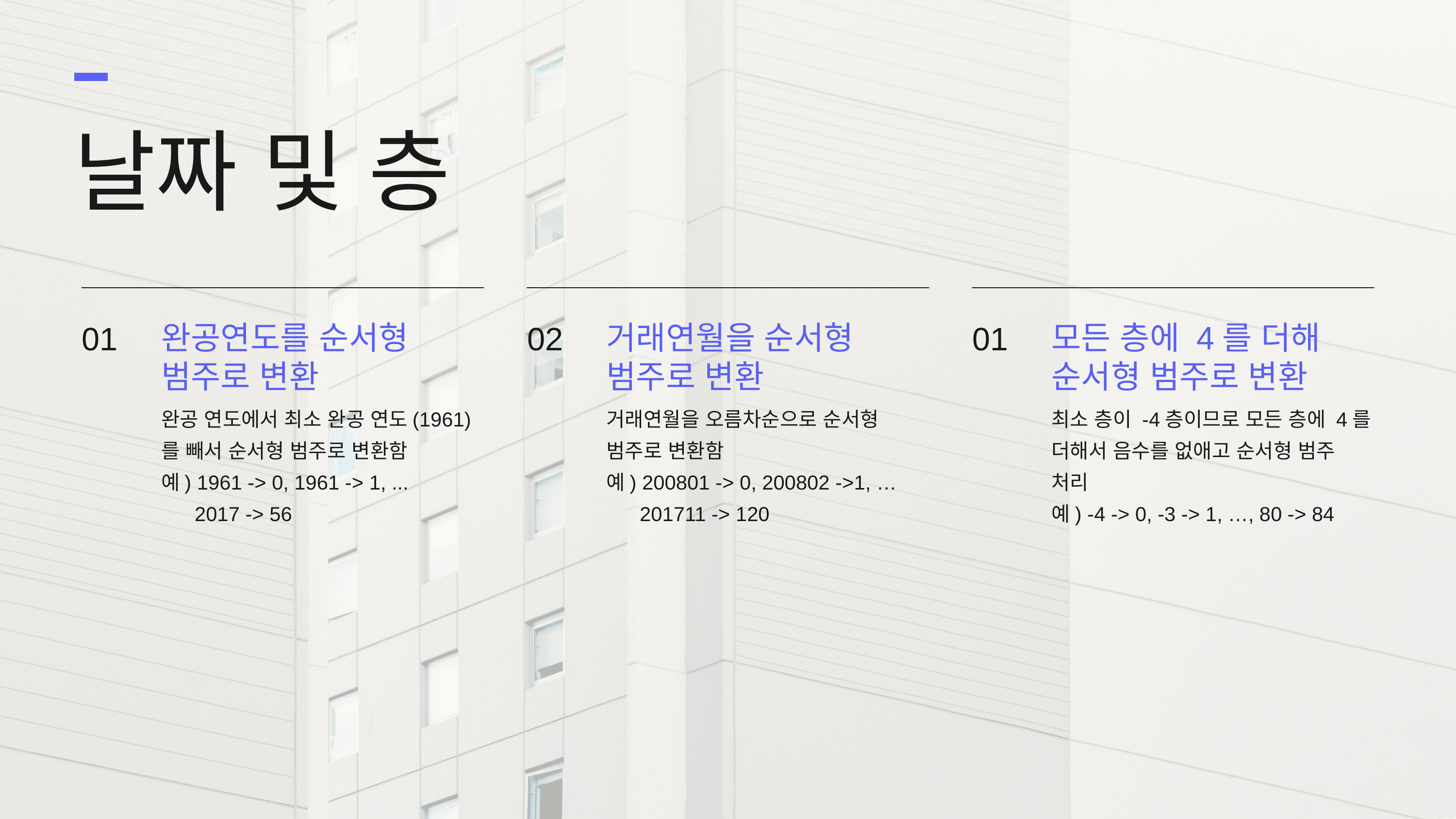

날짜 및 층
완공연도를 순서형 범주로 변환
완공 연도에서 최소 완공 연도(1961)를 빼서 순서형 범주로 변환함
예) 1961 -> 0, 1961 -> 1, ...
      2017 -> 56

거래연월을 순서형 범주로 변환

거래연월을 오름차순으로 순서형 범주로 변환함
예) 200801 -> 0, 200802 ->1, …
      201711 -> 120

모든 층에 4를 더해 순서형 범주로 변환
최소 층이 -4층이므로 모든 층에 4를 더해서 음수를 없애고 순서형 범주 처리
예) -4 -> 0, -3 -> 1, …, 80 -> 84
01
02
01